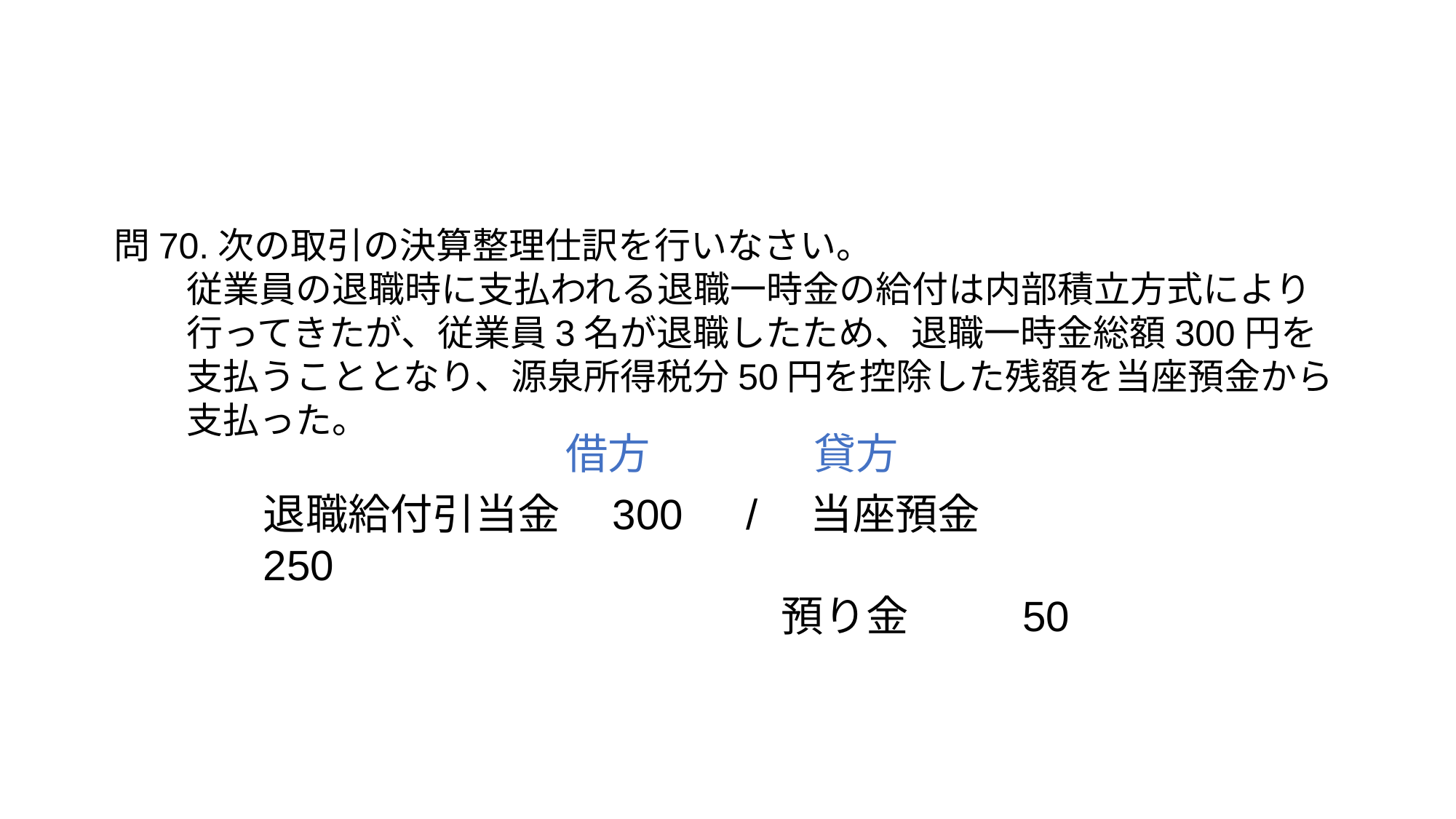

問70.次の取引の決算整理仕訳を行いなさい。
　　従業員の退職時に支払われる退職一時金の給付は内部積立方式により
　　行ってきたが、従業員3名が退職したため、退職一時金総額300円を
　　支払うこととなり、源泉所得税分50円を控除した残額を当座預金から
　　支払った。
借方
貸方
退職給付引当金　300　/　当座預金　250
　　　　　　　　　　　　 預り金　　  50